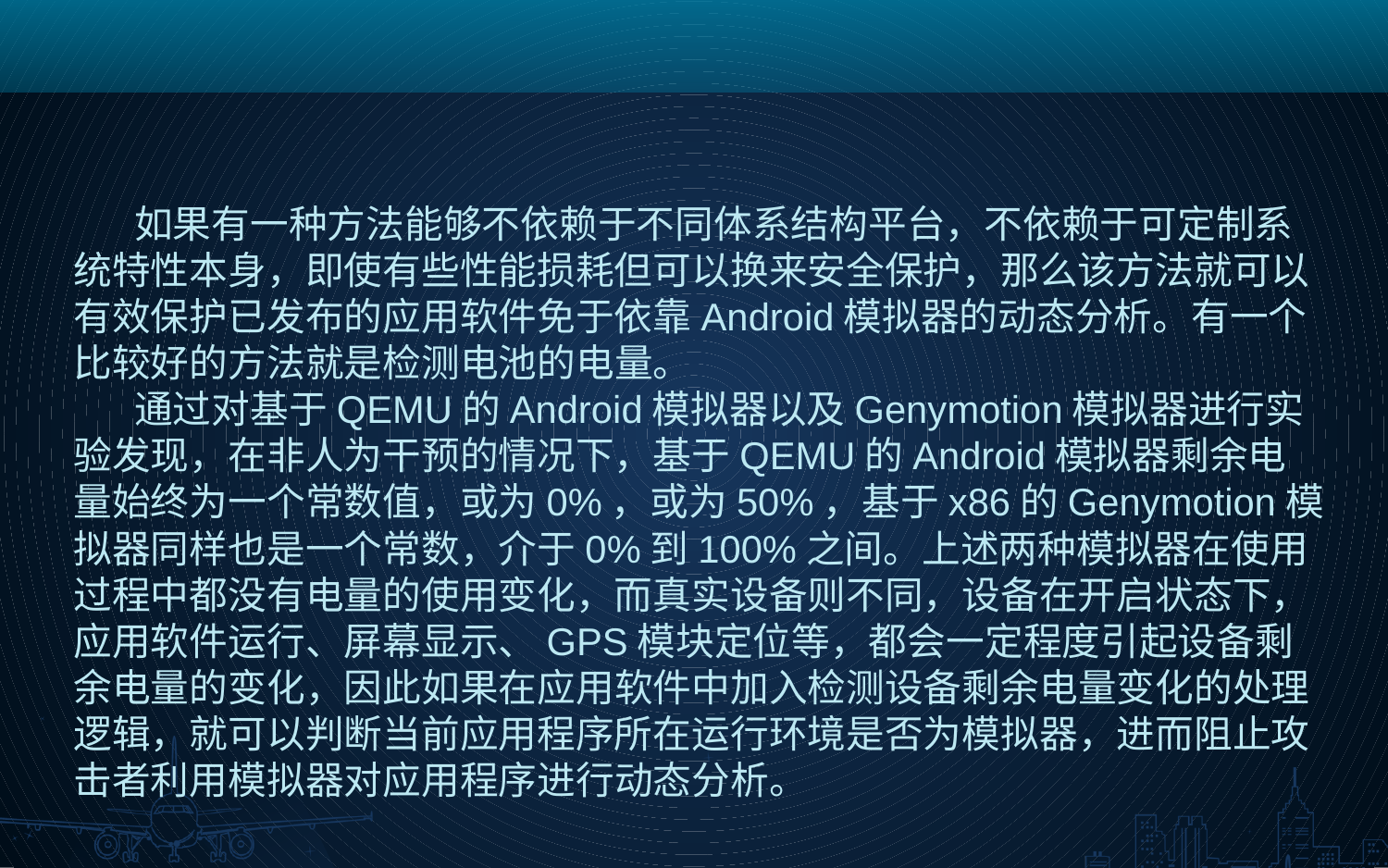

如果有一种方法能够不依赖于不同体系结构平台，不依赖于可定制系统特性本身，即使有些性能损耗但可以换来安全保护，那么该方法就可以有效保护已发布的应用软件免于依靠Android模拟器的动态分析。有一个比较好的方法就是检测电池的电量。
      通过对基于QEMU的Android模拟器以及Genymotion模拟器进行实验发现，在非人为干预的情况下，基于QEMU的Android模拟器剩余电量始终为一个常数值，或为0%，或为50%，基于x86的Genymotion模拟器同样也是一个常数，介于0%到100%之间。上述两种模拟器在使用过程中都没有电量的使用变化，而真实设备则不同，设备在开启状态下，应用软件运行、屏幕显示、GPS模块定位等，都会一定程度引起设备剩余电量的变化，因此如果在应用软件中加入检测设备剩余电量变化的处理逻辑，就可以判断当前应用程序所在运行环境是否为模拟器，进而阻止攻击者利用模拟器对应用程序进行动态分析。